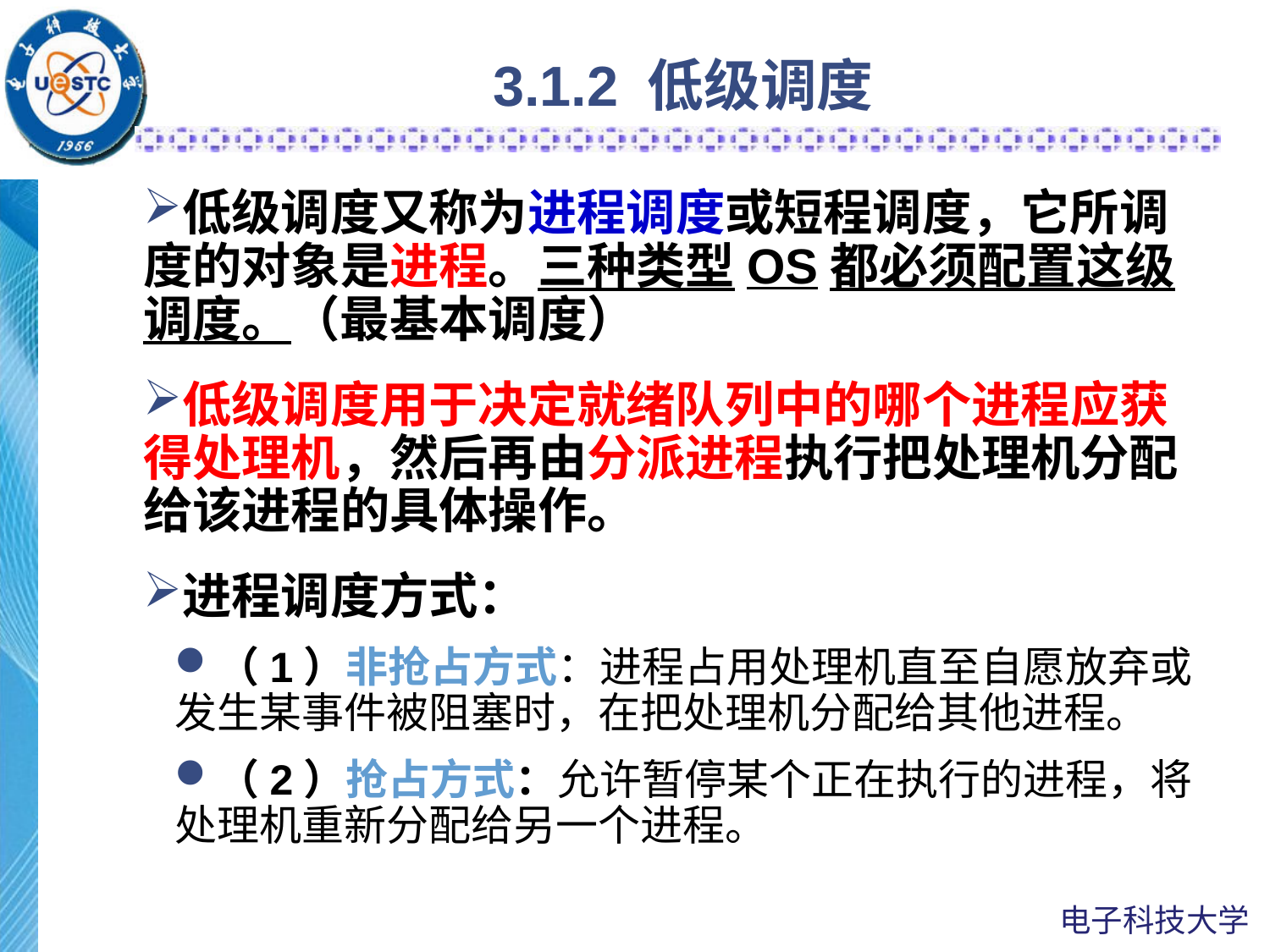

# 3.1.2 低级调度
低级调度又称为进程调度或短程调度，它所调度的对象是进程。三种类型OS都必须配置这级调度。（最基本调度）
低级调度用于决定就绪队列中的哪个进程应获得处理机，然后再由分派进程执行把处理机分配给该进程的具体操作。
进程调度方式：
（1）非抢占方式：进程占用处理机直至自愿放弃或发生某事件被阻塞时，在把处理机分配给其他进程。
（2）抢占方式：允许暂停某个正在执行的进程，将处理机重新分配给另一个进程。